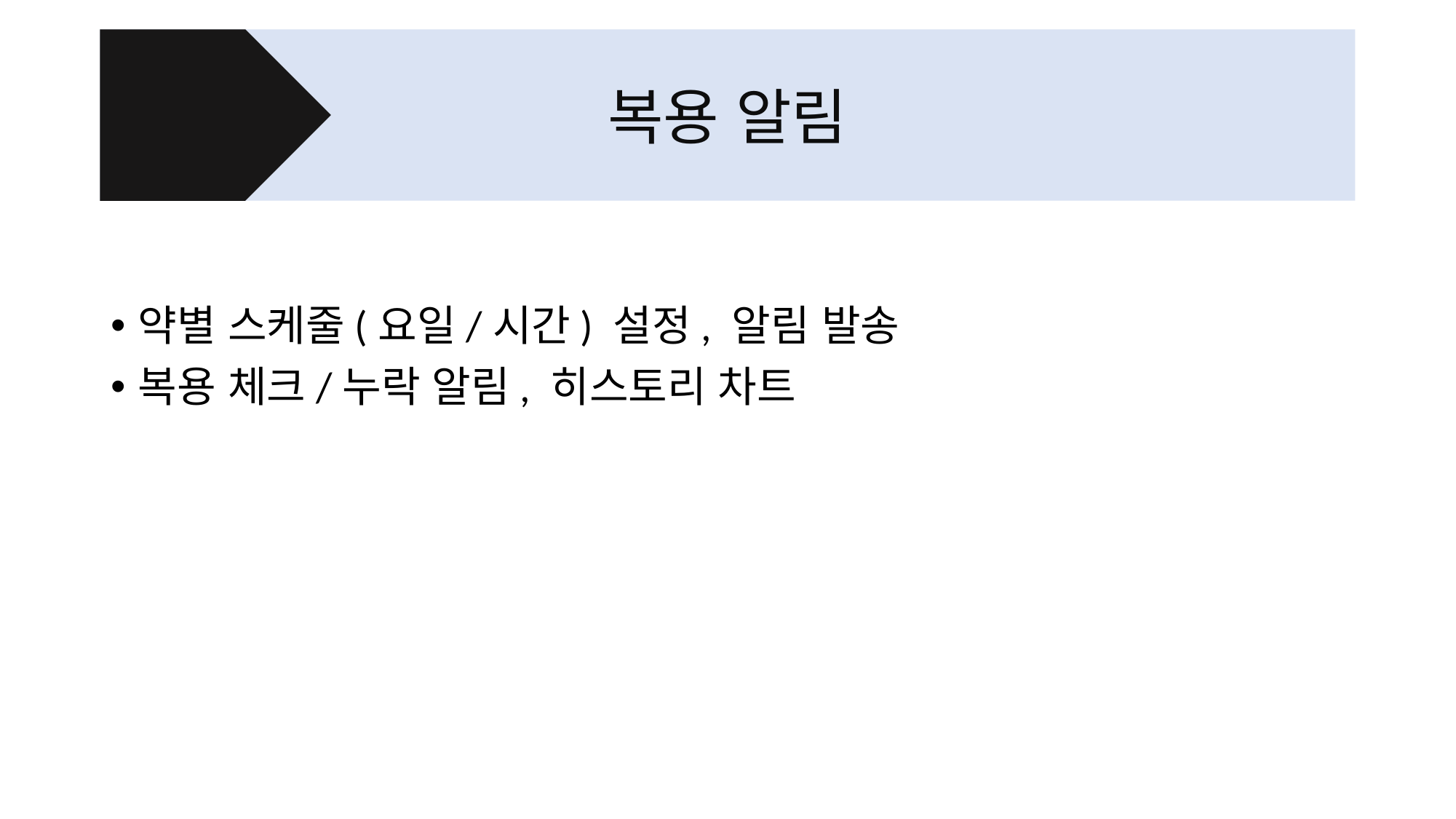

복용 알림
약별 스케줄(요일/시간) 설정, 알림 발송
복용 체크/누락 알림, 히스토리 차트